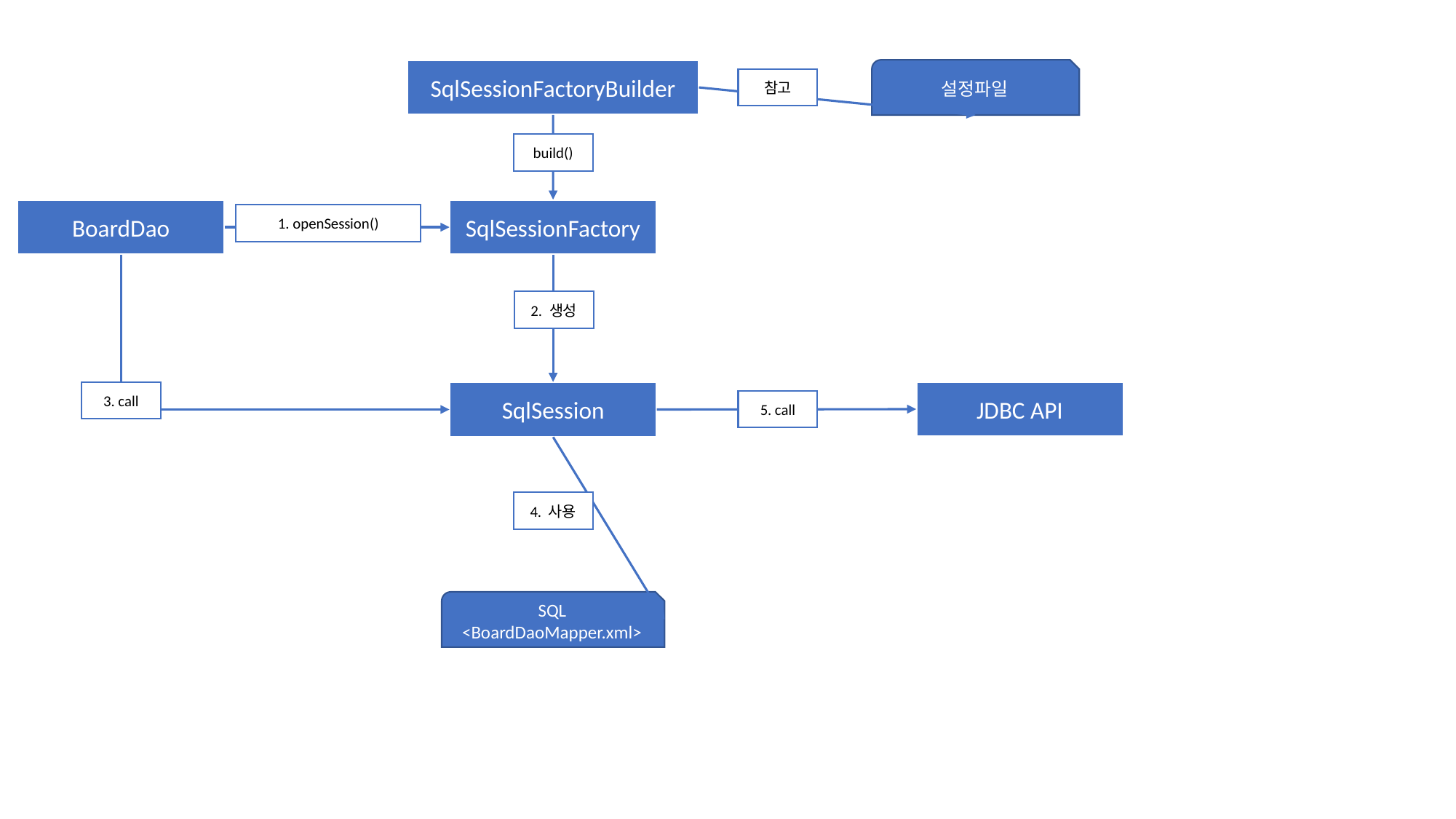

SqlSessionFactoryBuilder
설정파일
참고
build()
BoardDao
SqlSessionFactory
1. openSession()
2. 생성
JDBC API
3. call
SqlSession
5. call
4. 사용
SQL
<BoardDaoMapper.xml>